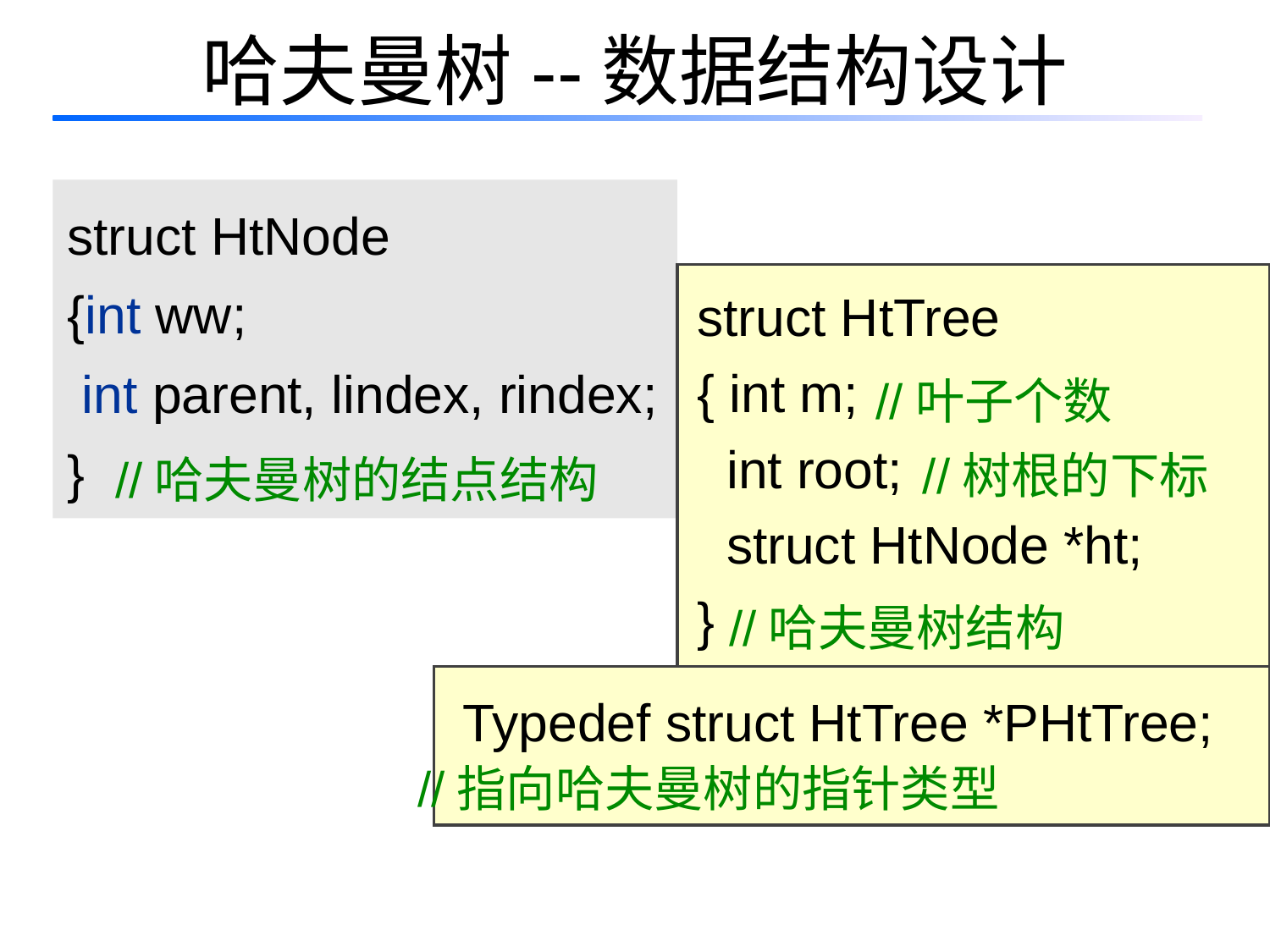

# 哈夫曼树--数据结构设计

 struct HtNode
 {int ww;
  int parent, lindex, rindex;
 }
struct HtTree
{ int m;
  int root;
  struct HtNode *ht;
}
//叶子个数
//树根的下标
//哈夫曼树的结点结构
//哈夫曼树结构
  Typedef struct HtTree *PHtTree;
//指向哈夫曼树的指针类型